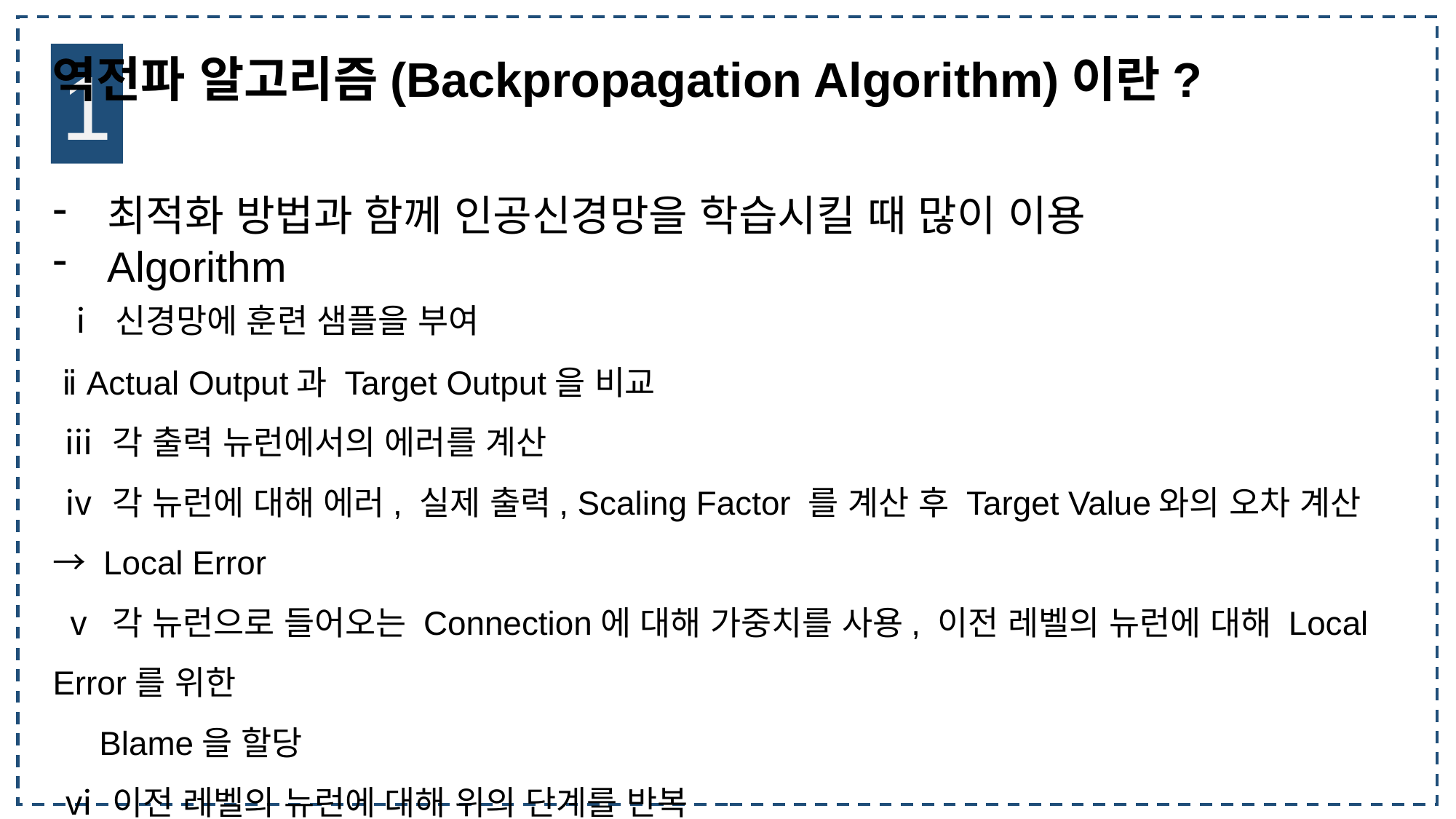

1
역전파 알고리즘(Backpropagation Algorithm)이란?
최적화 방법과 함께 인공신경망을 학습시킬 때 많이 이용
Algorithm
 ⅰ 신경망에 훈련 샘플을 부여
 ⅱ Actual Output과 Target Output을 비교
 ⅲ 각 출력 뉴런에서의 에러를 계산
 ⅳ 각 뉴런에 대해 에러, 실제 출력, Scaling Factor 를 계산 후 Target Value와의 오차 계산 → Local Error
 ⅴ 각 뉴런으로 들어오는 Connection에 대해 가중치를 사용, 이전 레벨의 뉴런에 대해 Local Error를 위한
     Blame을 할당
 ⅵ 이전 레벨의 뉴런에 대해 위의 단계를 반복
 ⅶ 이때 각 뉴런에 대해 Error 로서 Blame 을 사용